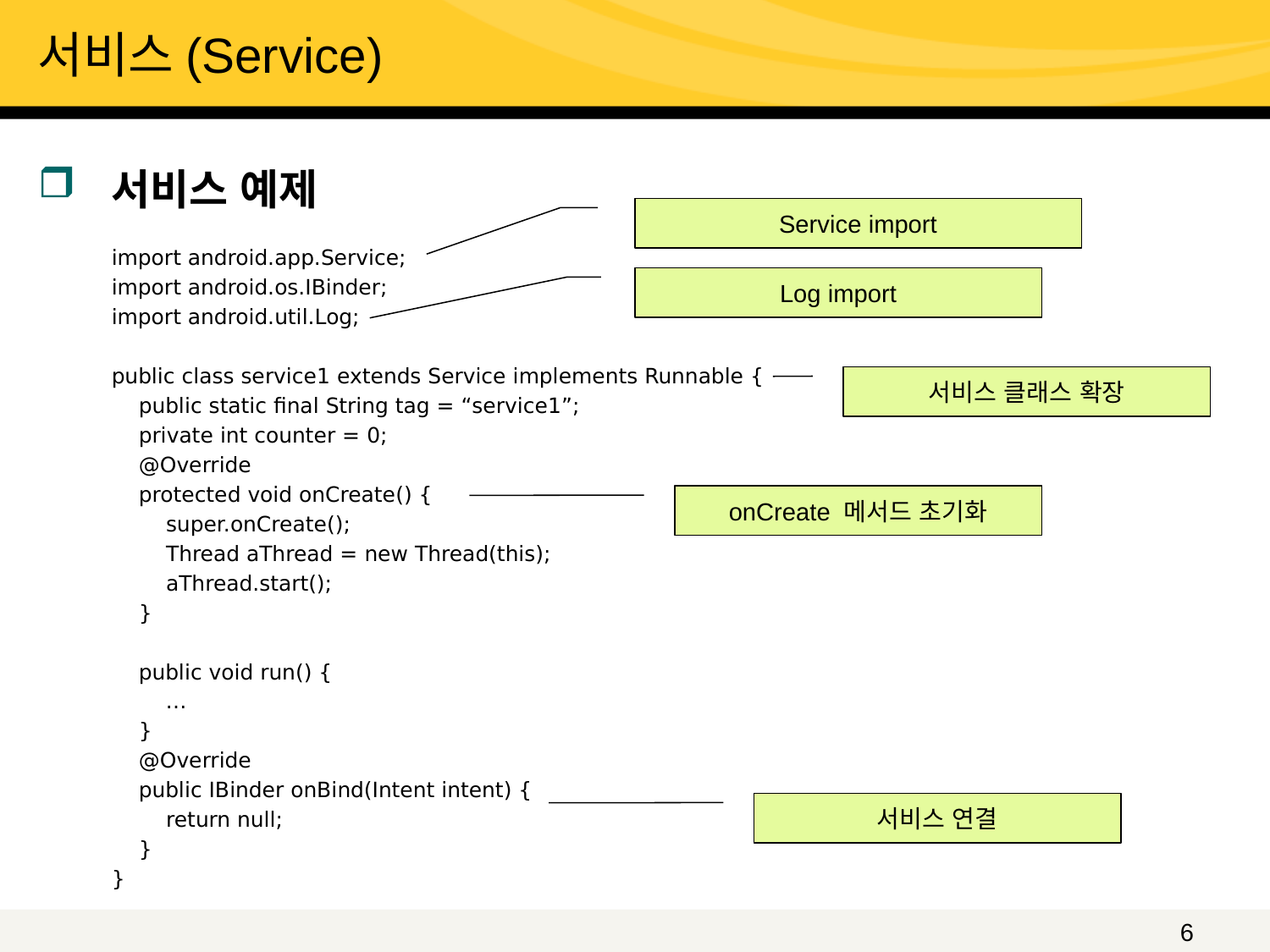

# 서비스(Service)
서비스 예제
Service import
import android.app.Service;
import android.os.IBinder;
import android.util.Log;

public class service1 extends Service implements Runnable {
    public static final String tag = “service1”;
    private int counter = 0;
    @Override
    protected void onCreate() {
        super.onCreate();
        Thread aThread = new Thread(this);
        aThread.start();
    }

    public void run() {
        …
    }
    @Override
    public IBinder onBind(Intent intent) {
        return null;
    }
}
Log import
서비스 클래스 확장
onCreate 메서드 초기화
서비스 연결
6